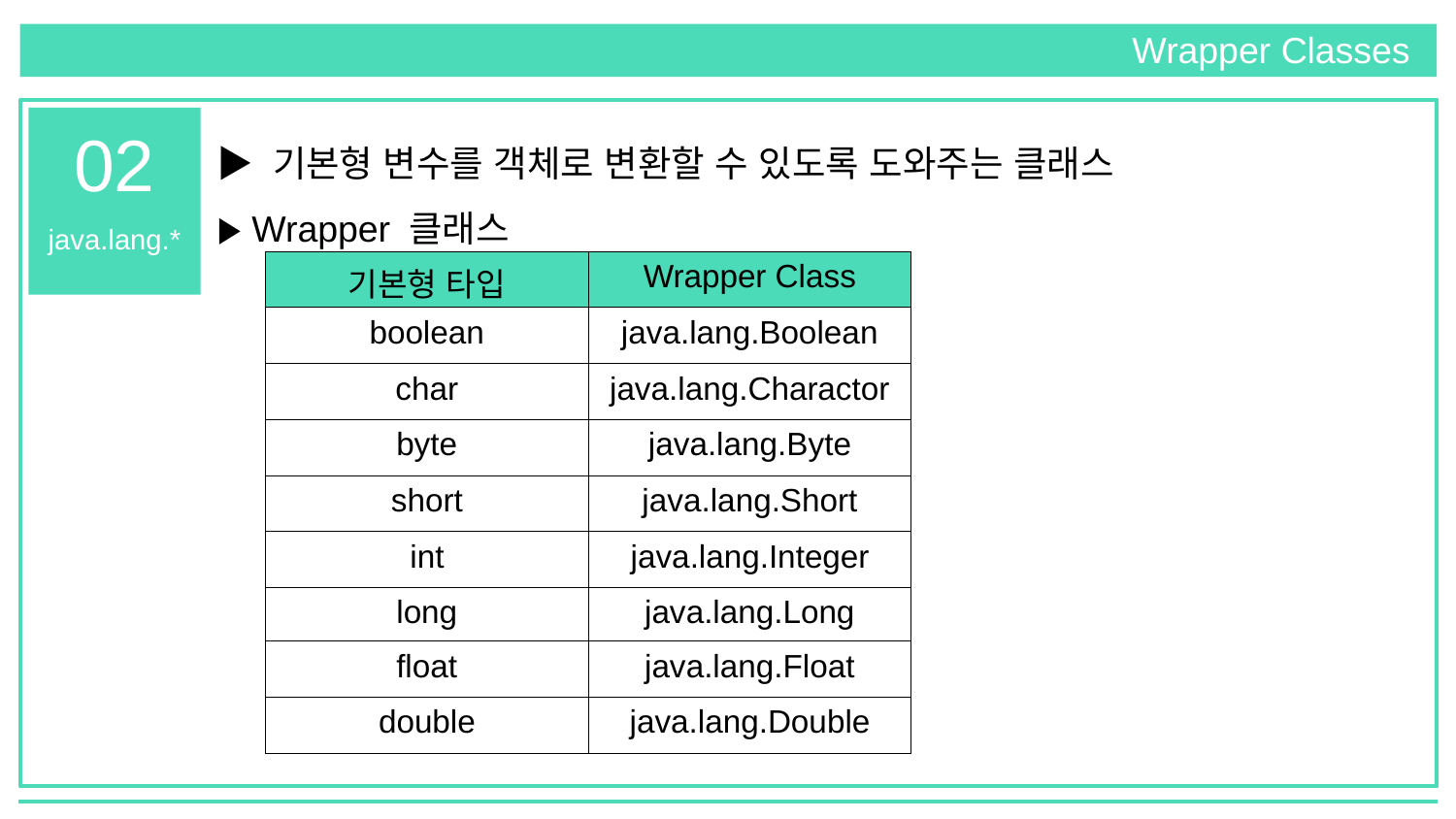

Wrapper Classes

02
▶ 기본형 변수를 객체로 변환할 수 있도록 도와주는 클래스
▶ Wrapper 클래스
java.lang.*
| 기본형 타입 | Wrapper Class |
| --- | --- |
| boolean | java.lang.Boolean |
| char | java.lang.Charactor |
| byte | java.lang.Byte |
| short | java.lang.Short |
| int | java.lang.Integer |
| long | java.lang.Long |
| float | java.lang.Float |
| double | java.lang.Double |